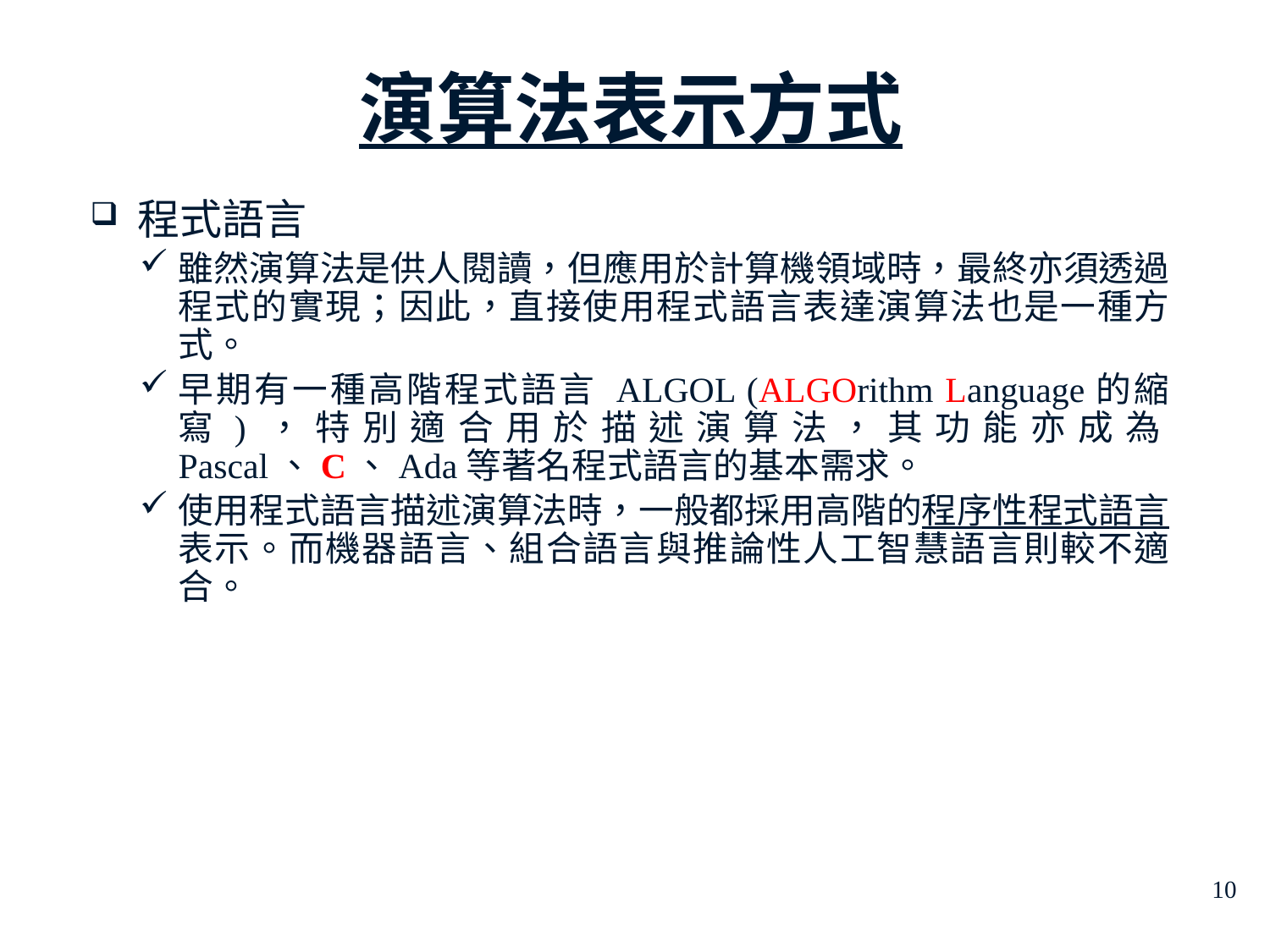

# 演算法表示方式
程式語言
雖然演算法是供人閱讀，但應用於計算機領域時，最終亦須透過程式的實現；因此，直接使用程式語言表達演算法也是一種方式。
早期有一種高階程式語言 ALGOL (ALGOrithm Language的縮寫)，特別適合用於描述演算法，其功能亦成為Pascal、C、Ada等著名程式語言的基本需求。
使用程式語言描述演算法時，一般都採用高階的程序性程式語言表示。而機器語言、組合語言與推論性人工智慧語言則較不適合。
10